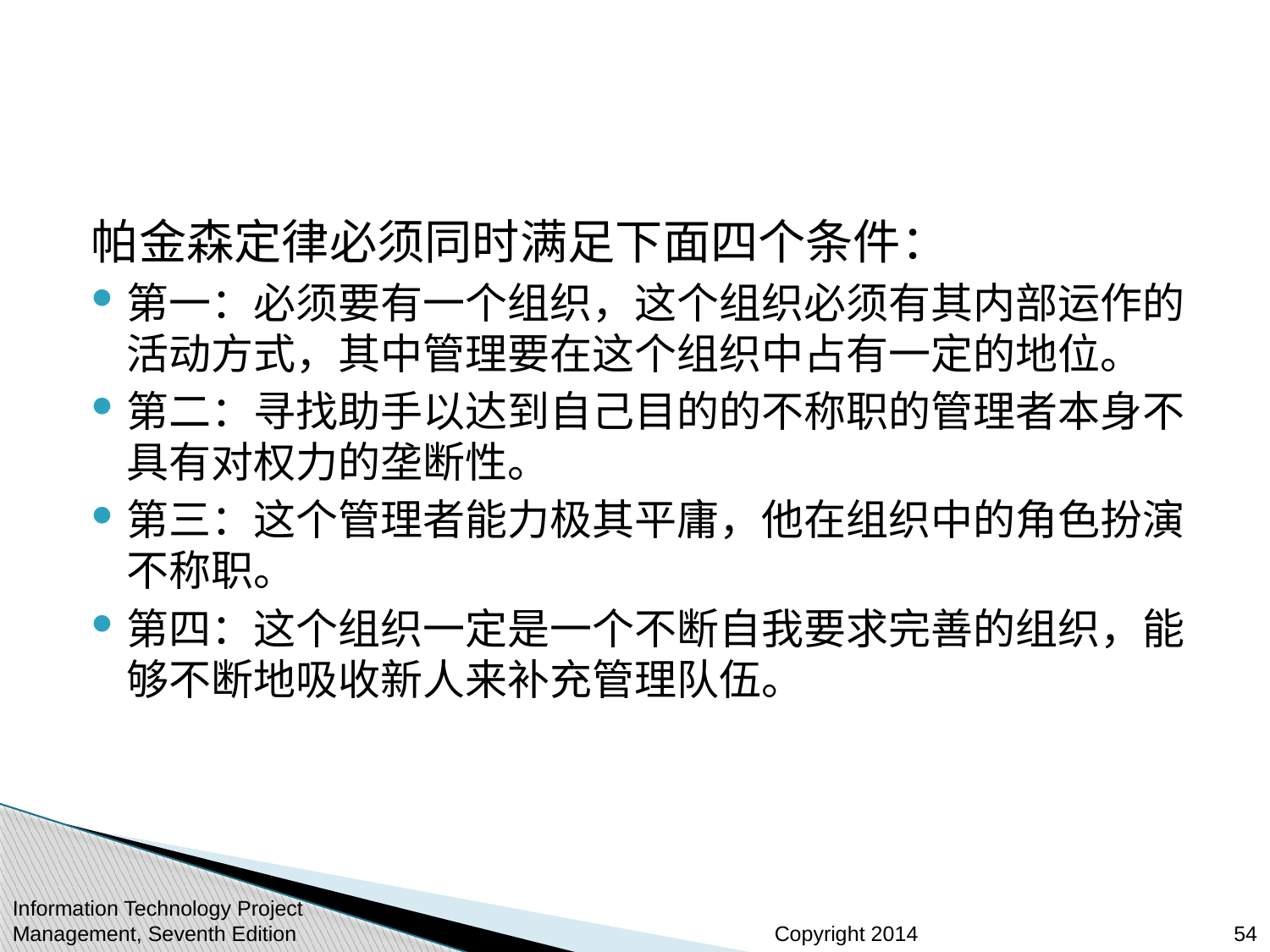

#
帕金森定律必须同时满足下面四个条件：
第一：必须要有一个组织，这个组织必须有其内部运作的活动方式，其中管理要在这个组织中占有一定的地位。
第二：寻找助手以达到自己目的的不称职的管理者本身不具有对权力的垄断性。
第三：这个管理者能力极其平庸，他在组织中的角色扮演不称职。
第四：这个组织一定是一个不断自我要求完善的组织，能够不断地吸收新人来补充管理队伍。

54